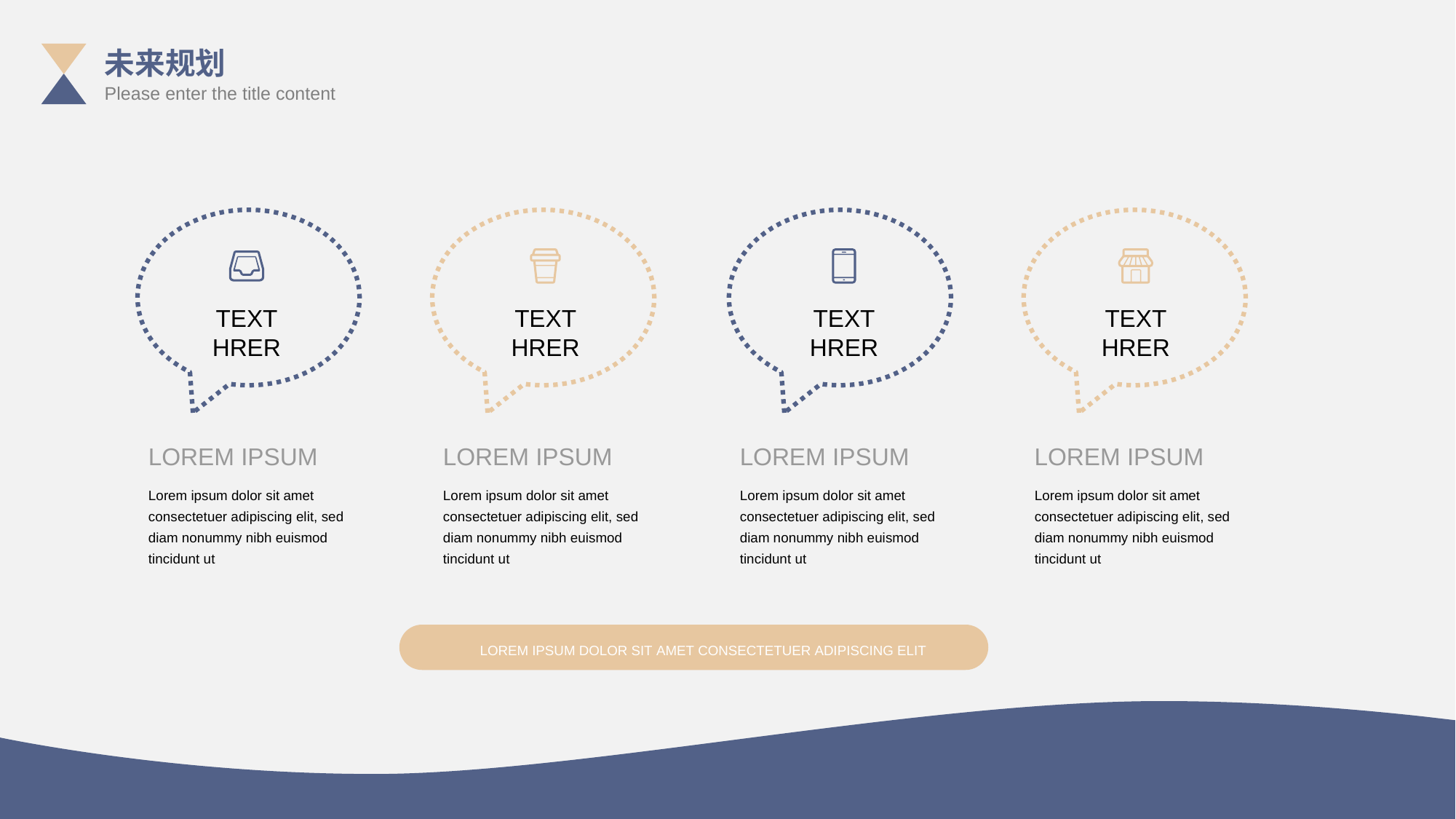

未来规划
Please enter the title content

TEXT HRER
TEXT HRER
TEXT HRER
TEXT HRER
LOREM IPSUM
LOREM IPSUM
LOREM IPSUM
LOREM IPSUM
Lorem ipsum dolor sit amet consectetuer adipiscing elit, sed diam nonummy nibh euismod tincidunt ut
Lorem ipsum dolor sit amet consectetuer adipiscing elit, sed diam nonummy nibh euismod tincidunt ut
Lorem ipsum dolor sit amet consectetuer adipiscing elit, sed diam nonummy nibh euismod tincidunt ut
Lorem ipsum dolor sit amet consectetuer adipiscing elit, sed diam nonummy nibh euismod tincidunt ut

LOREM IPSUM DOLOR SIT AMET CONSECTETUER ADIPISCING ELIT